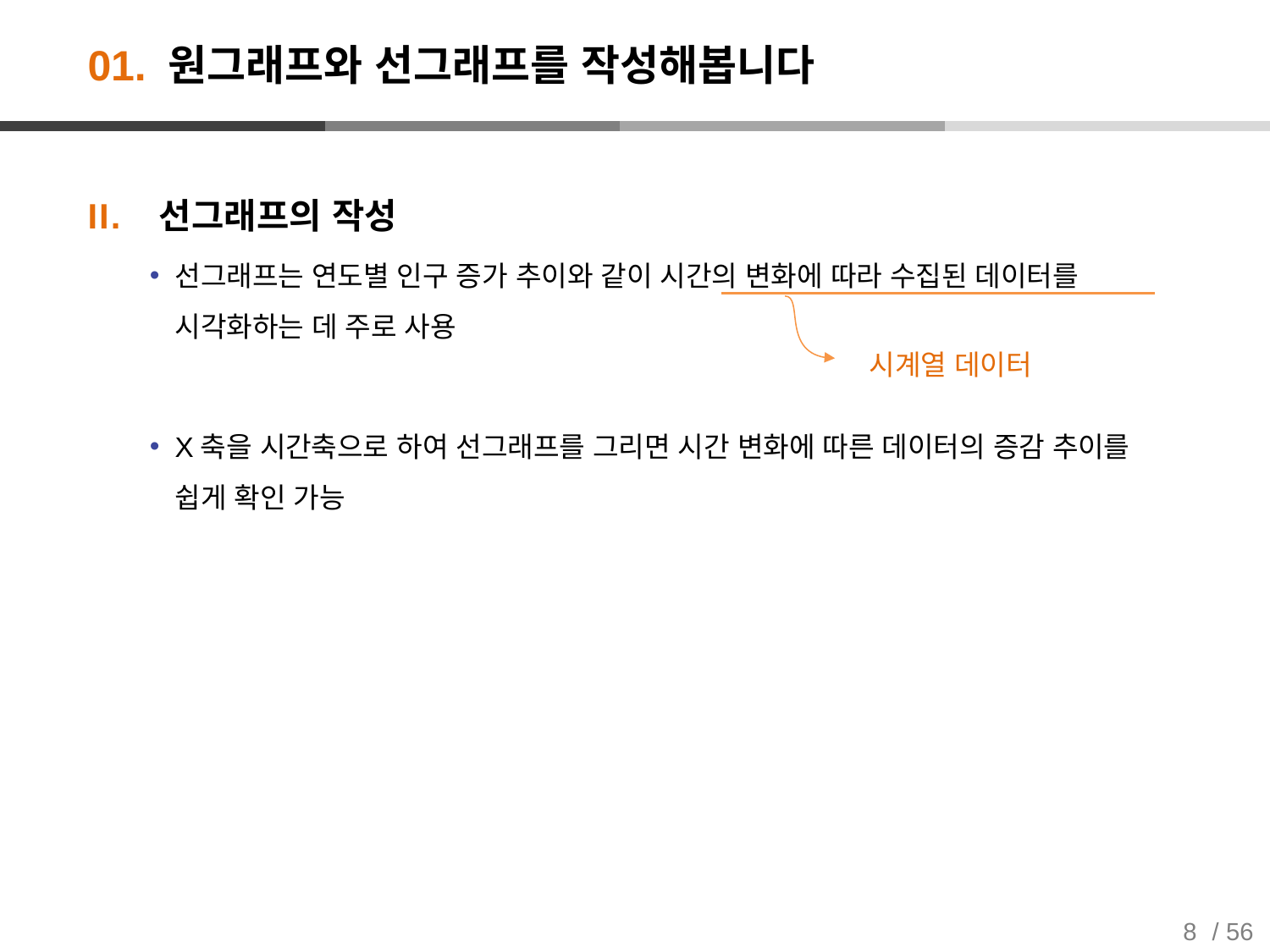

# 01. 원그래프와 선그래프를 작성해봅니다
선그래프의 작성
선그래프는 연도별 인구 증가 추이와 같이 시간의 변화에 따라 수집된 데이터를 시각화하는 데 주로 사용

X축을 시간축으로 하여 선그래프를 그리면 시간 변화에 따른 데이터의 증감 추이를 쉽게 확인 가능

 시계열 데이터